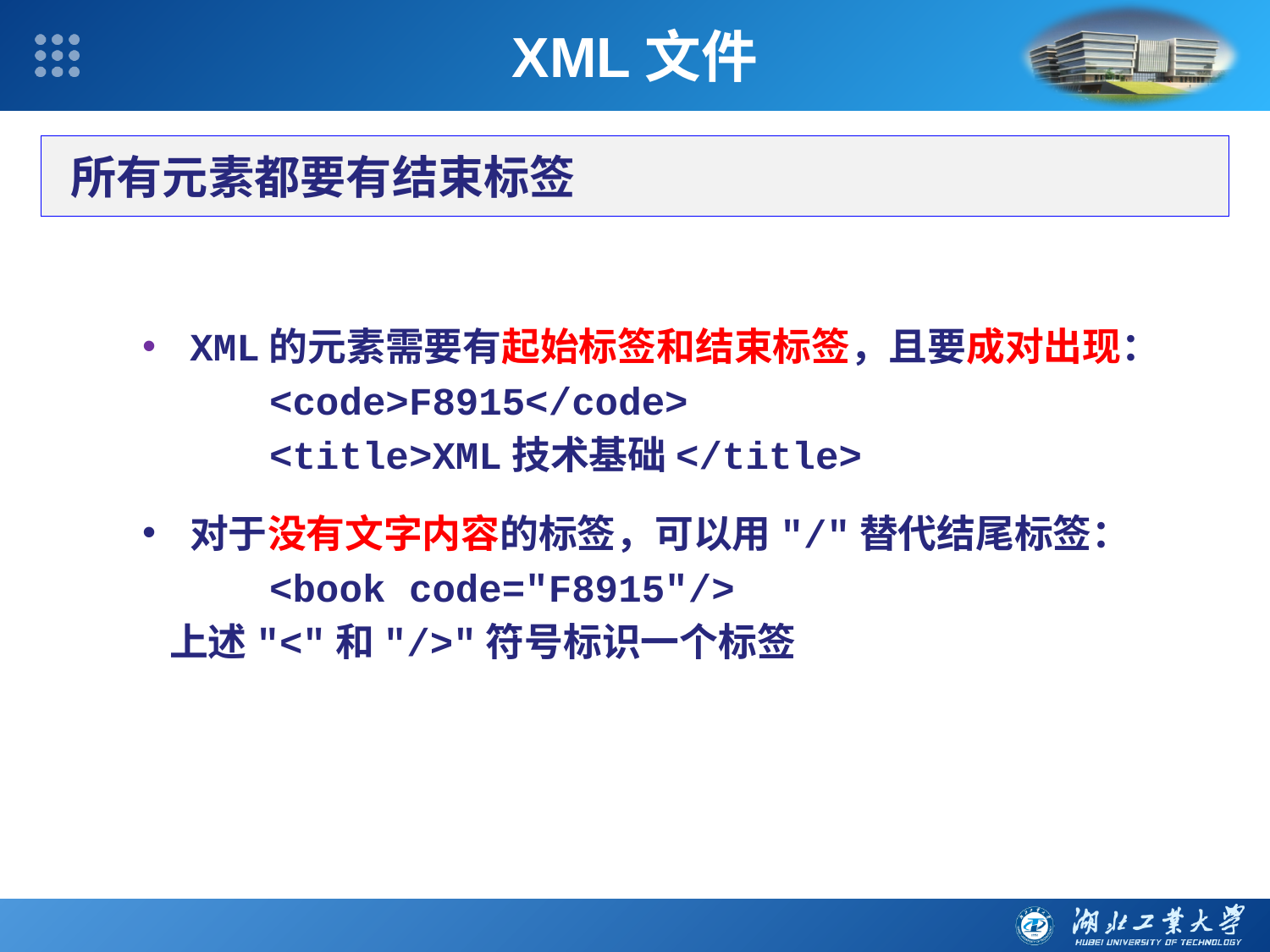

XML文件
所有元素都要有结束标签
XML的元素需要有起始标签和结束标签，且要成对出现：
	<code>F8915</code>
	<title>XML技术基础</title>
对于没有文字内容的标签，可以用"/"替代结尾标签：
	<book code="F8915"/>
  上述"<"和"/>"符号标识一个标签